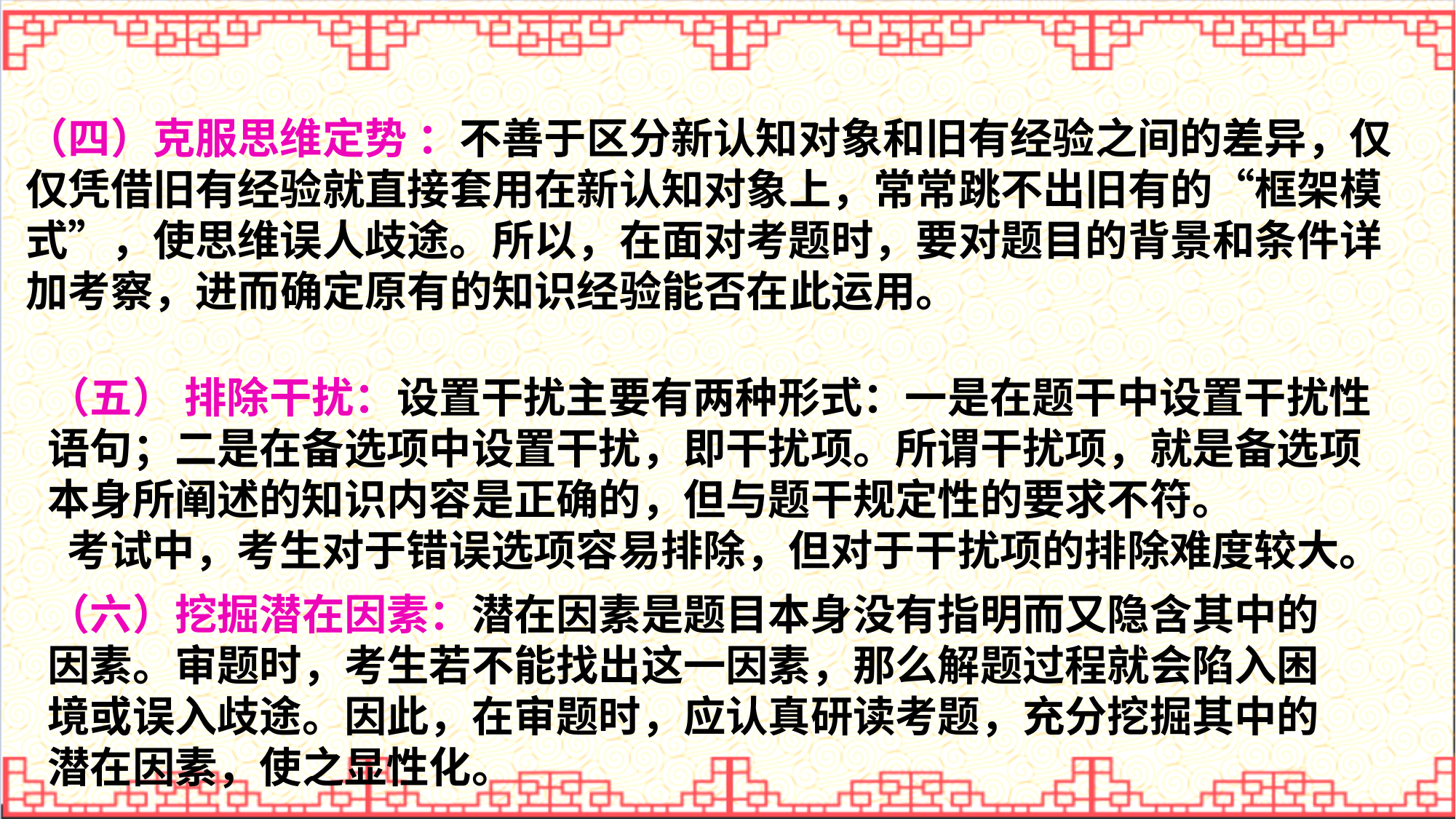

（四）克服思维定势 ：不善于区分新认知对象和旧有经验之间的差异，仅仅凭借旧有经验就直接套用在新认知对象上，常常跳不出旧有的“框架模式”，使思维误人歧途。所以，在面对考题时，要对题目的背景和条件详加考察，进而确定原有的知识经验能否在此运用。
（五） 排除干扰：设置干扰主要有两种形式：一是在题干中设置干扰性语句；二是在备选项中设置干扰，即干扰项。所谓干扰项，就是备选项本身所阐述的知识内容是正确的，但与题干规定性的要求不符。 考试中，考生对于错误选项容易排除，但对于干扰项的排除难度较大。
（六）挖掘潜在因素：潜在因素是题目本身没有指明而又隐含其中的因素。审题时，考生若不能找出这一因素，那么解题过程就会陷入困境或误入歧途。因此，在审题时，应认真研读考题，充分挖掘其中的潜在因素，使之显性化。